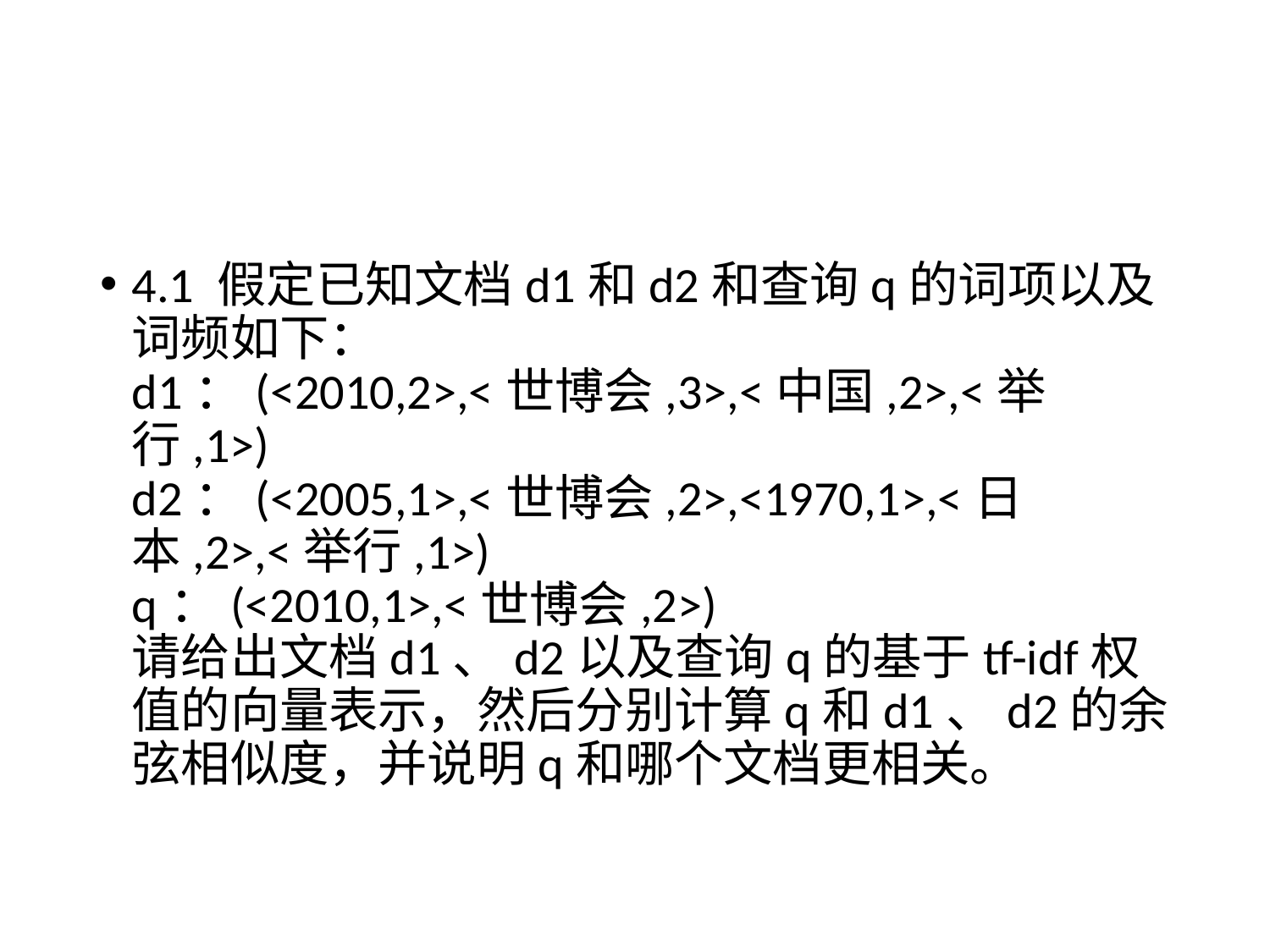

#
4.1 假定已知文档d1和d2和查询q的词项以及词频如下：
d1：(<2010,2>,<世博会,3>,<中国,2>,<举行,1>) 
d2：(<2005,1>,<世博会,2>,<1970,1>,<日本,2>,<举行,1>) 
q：(<2010,1>,<世博会,2>) 
请给出文档d1、d2以及查询q的基于tf-idf权值的向量表示，然后分别计算q和d1、d2的余弦相似度，并说明q和哪个文档更相关。